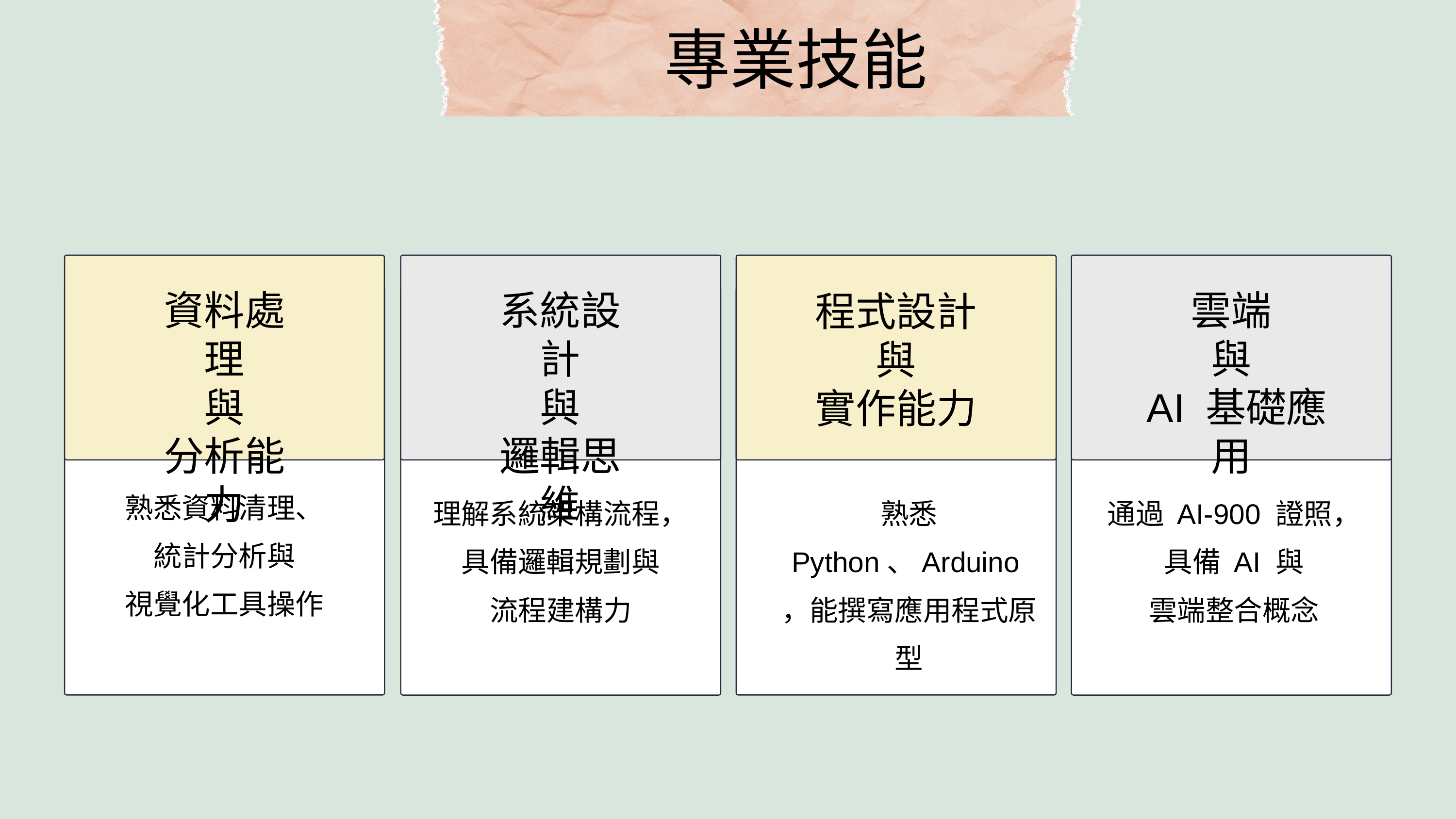

專業技能

資料處理
與
分析能力
系統設計
與
邏輯思維
雲端
與
 AI 基礎應用
程式設計
與
實作能力

熟悉資料清理、
統計分析與
視覺化工具操作
理解系統架構流程，具備邏輯規劃與
流程建構力
熟悉 Python、Arduino，能撰寫應用程式原型
通過 AI-900 證照，
具備 AI 與
雲端整合概念